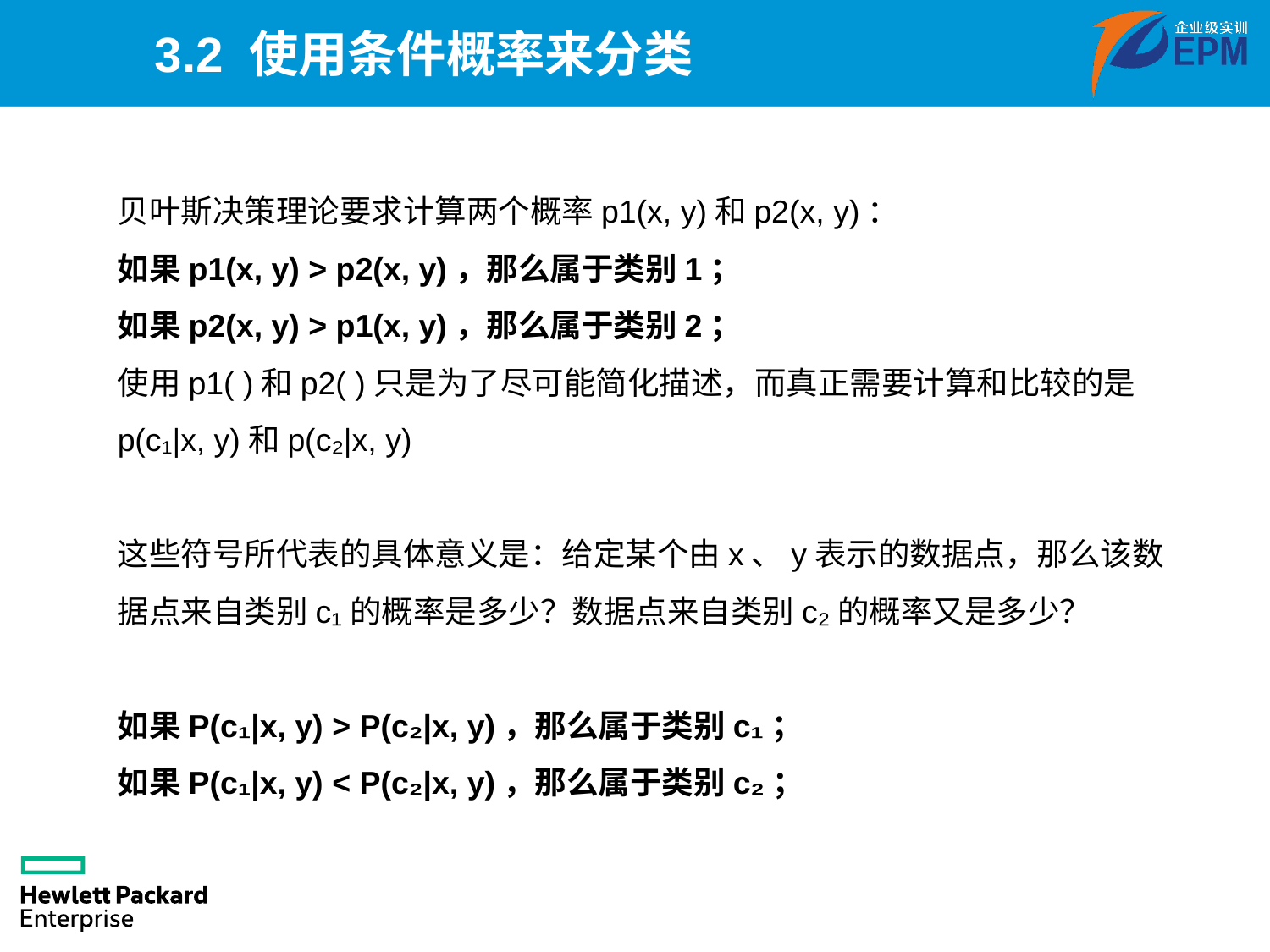

# 3.2 使用条件概率来分类
贝叶斯决策理论要求计算两个概率p1(x, y)和p2(x, y)：
如果p1(x, y) > p2(x, y)，那么属于类别1；
如果p2(x, y) > p1(x, y)，那么属于类别2；
使用p1( )和p2( )只是为了尽可能简化描述，而真正需要计算和比较的是p(c₁|x, y)和p(c₂|x, y)

这些符号所代表的具体意义是：给定某个由x、y表示的数据点，那么该数据点来自类别c₁的概率是多少？数据点来自类别c₂的概率又是多少？

如果P(c₁|x, y) > P(c₂|x, y)，那么属于类别c₁；
如果P(c₁|x, y) < P(c₂|x, y)，那么属于类别c₂；